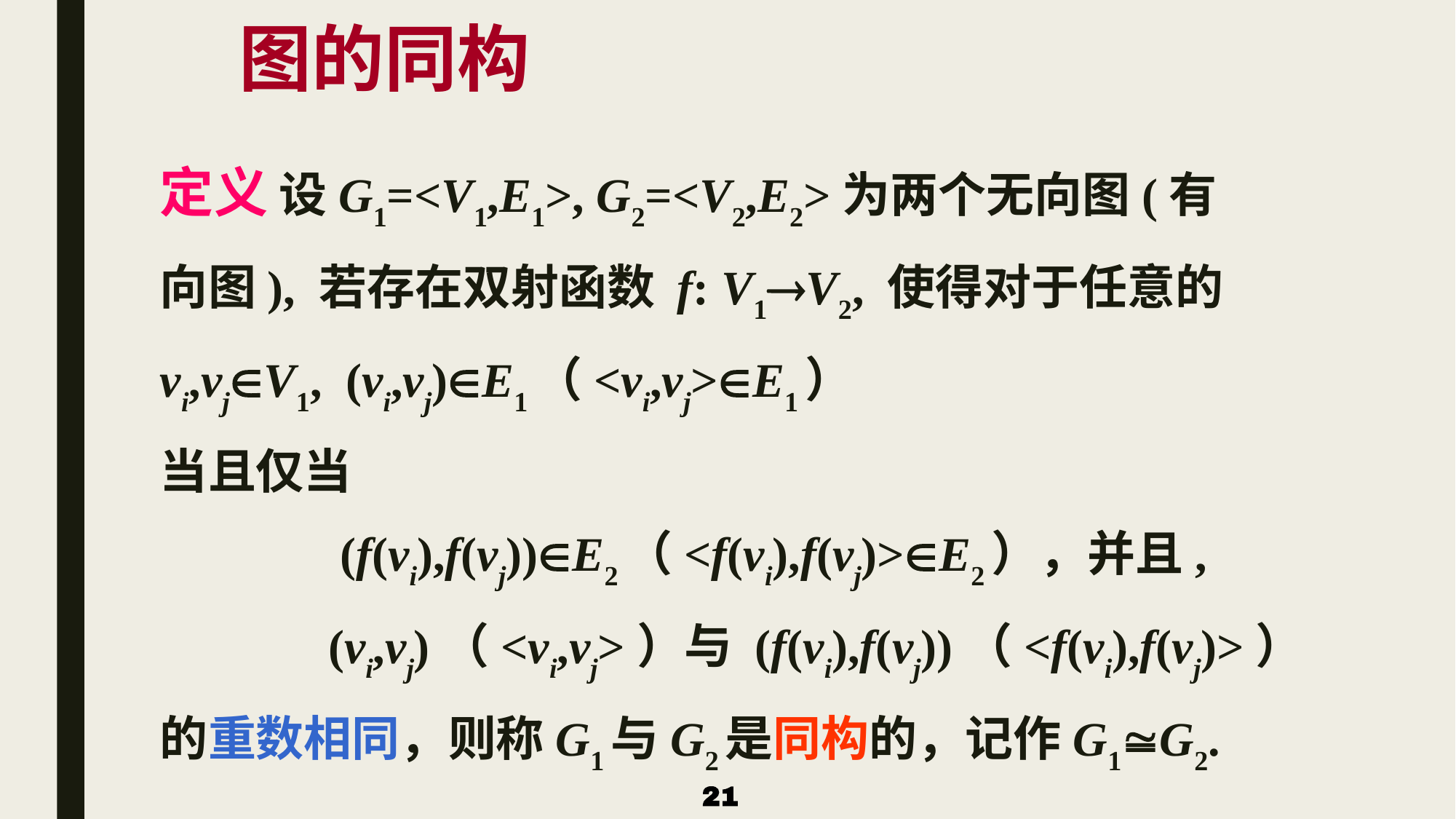

# 图的同构
定义 设G1=<V1,E1>, G2=<V2,E2>为两个无向图(有
向图), 若存在双射函数 f: V1→V2, 使得对于任意的
vi,vj∈V1,  (vi,vj)∈E1（<vi,vj>∈E1）
当且仅当
               (f(vi),f(vj))∈E2（<f(vi),f(vj)>∈E2），并且,
              (vi,vj)（<vi,vj>）与 (f(vi),f(vj))（<f(vi),f(vj)>）
的重数相同，则称G1与G2是同构的，记作G1≅G2.
21